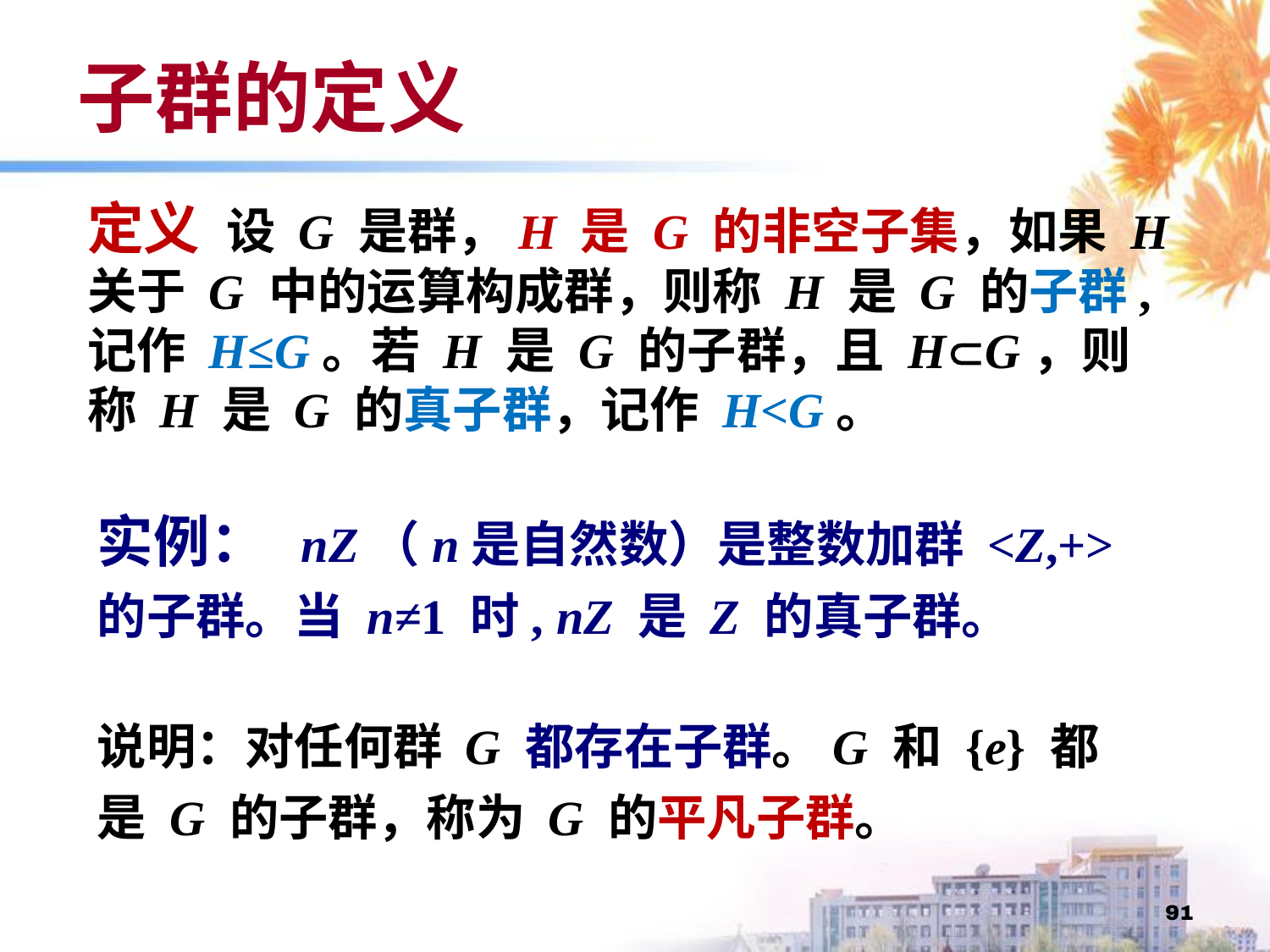

# 子群的定义
定义  设 G 是群，H 是 G 的非空子集，如果 H 关于 G 中的运算构成群，则称 H 是 G 的子群, 记作 H≤G。若 H 是 G 的子群，且 H⊂G，则称 H 是 G 的真子群，记作 H<G。
实例：  nZ（n是自然数）是整数加群 <Z,+> 的子群。当 n≠1 时, nZ 是 Z 的真子群。
说明：对任何群 G 都存在子群。G 和 {e} 都是 G 的子群，称为 G 的平凡子群。
91